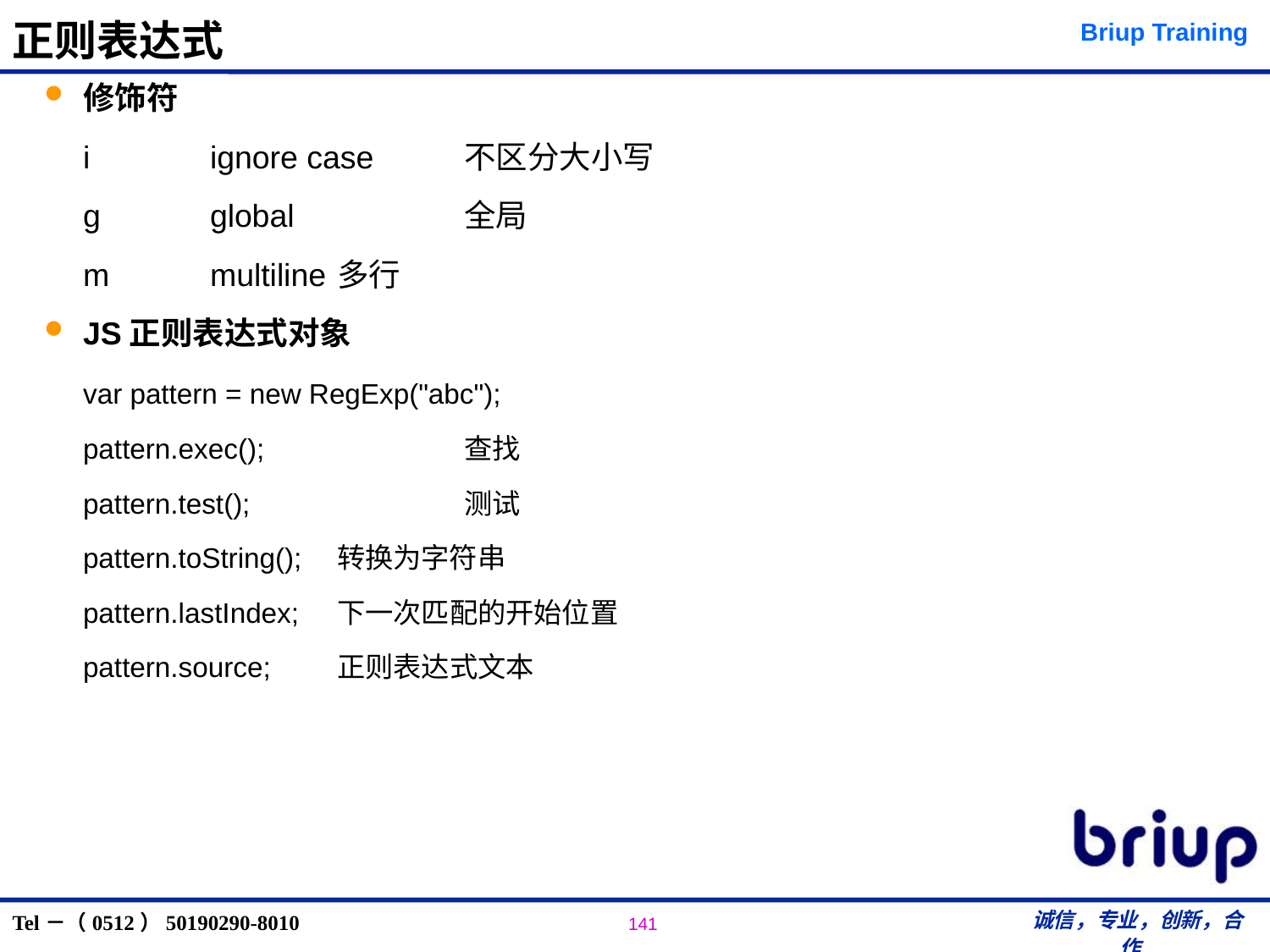

# 正则表达式
修饰符
	i	ignore case	不区分大小写
	g	global		全局
	m	multiline	多行
JS正则表达式对象
	var pattern = new RegExp("abc");
	pattern.exec();		查找
	pattern.test();		测试
	pattern.toString();	转换为字符串
	pattern.lastIndex;	下一次匹配的开始位置
	pattern.source;	正则表达式文本